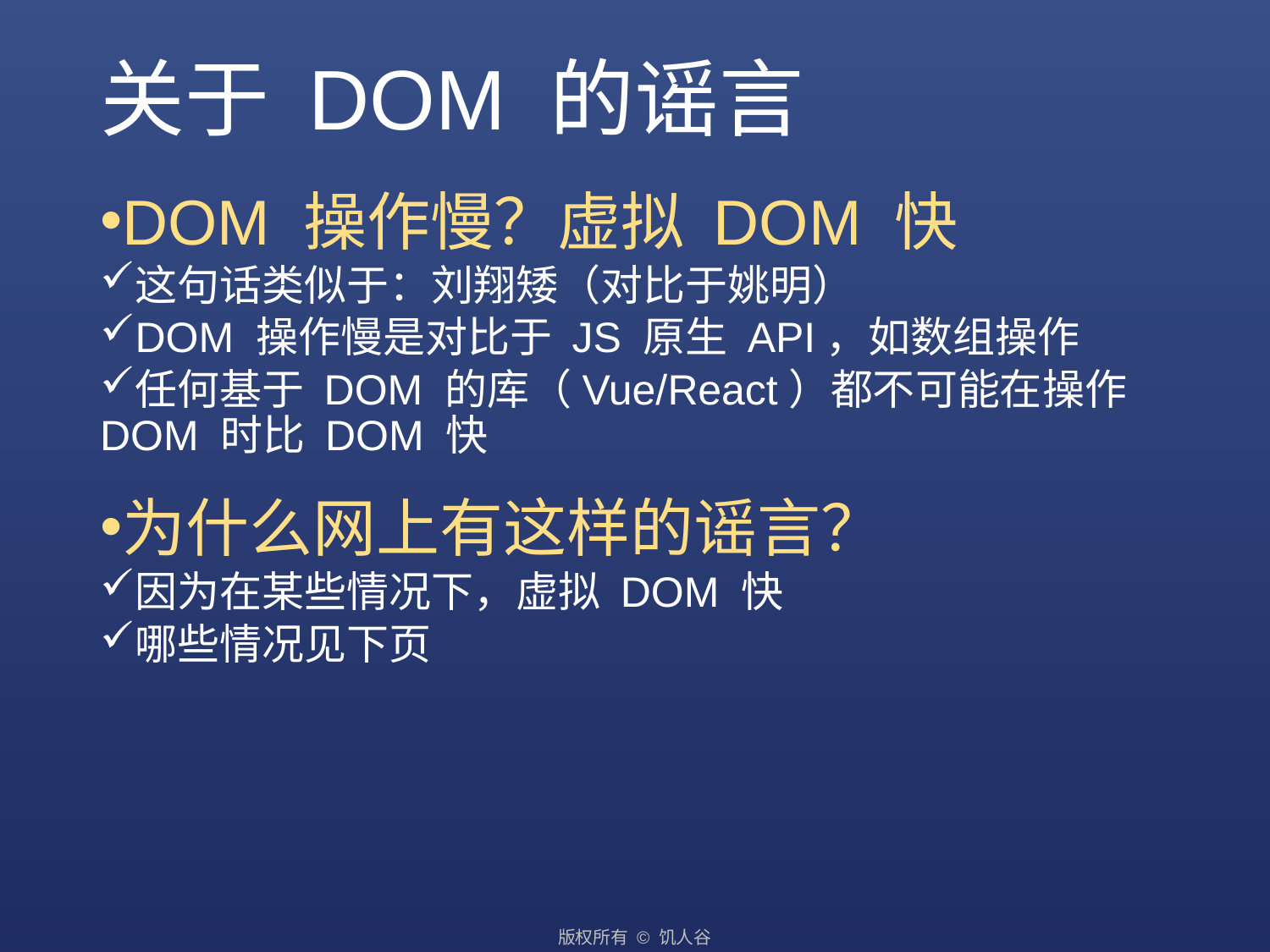

# 关于 DOM 的谣言
DOM 操作慢？虚拟 DOM 快
这句话类似于：刘翔矮（对比于姚明）
DOM 操作慢是对比于 JS 原生 API，如数组操作
任何基于 DOM 的库（Vue/React）都不可能在操作 DOM 时比 DOM 快
为什么网上有这样的谣言？
因为在某些情况下，虚拟 DOM 快
哪些情况见下页